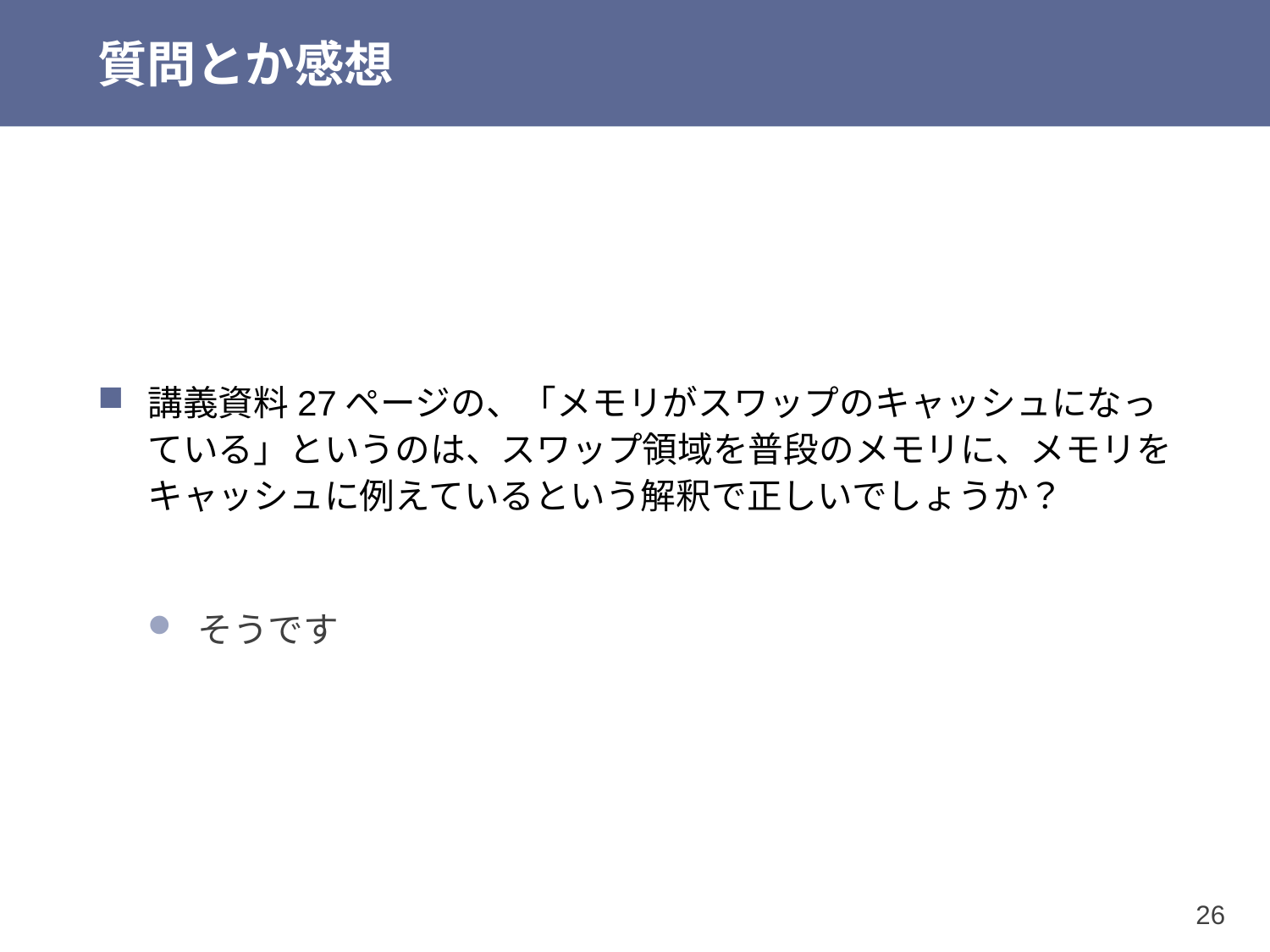

# 質問とか感想
講義資料27ページの、「メモリがスワップのキャッシュになっている」というのは、スワップ領域を普段のメモリに、メモリをキャッシュに例えているという解釈で正しいでしょうか？

そうです